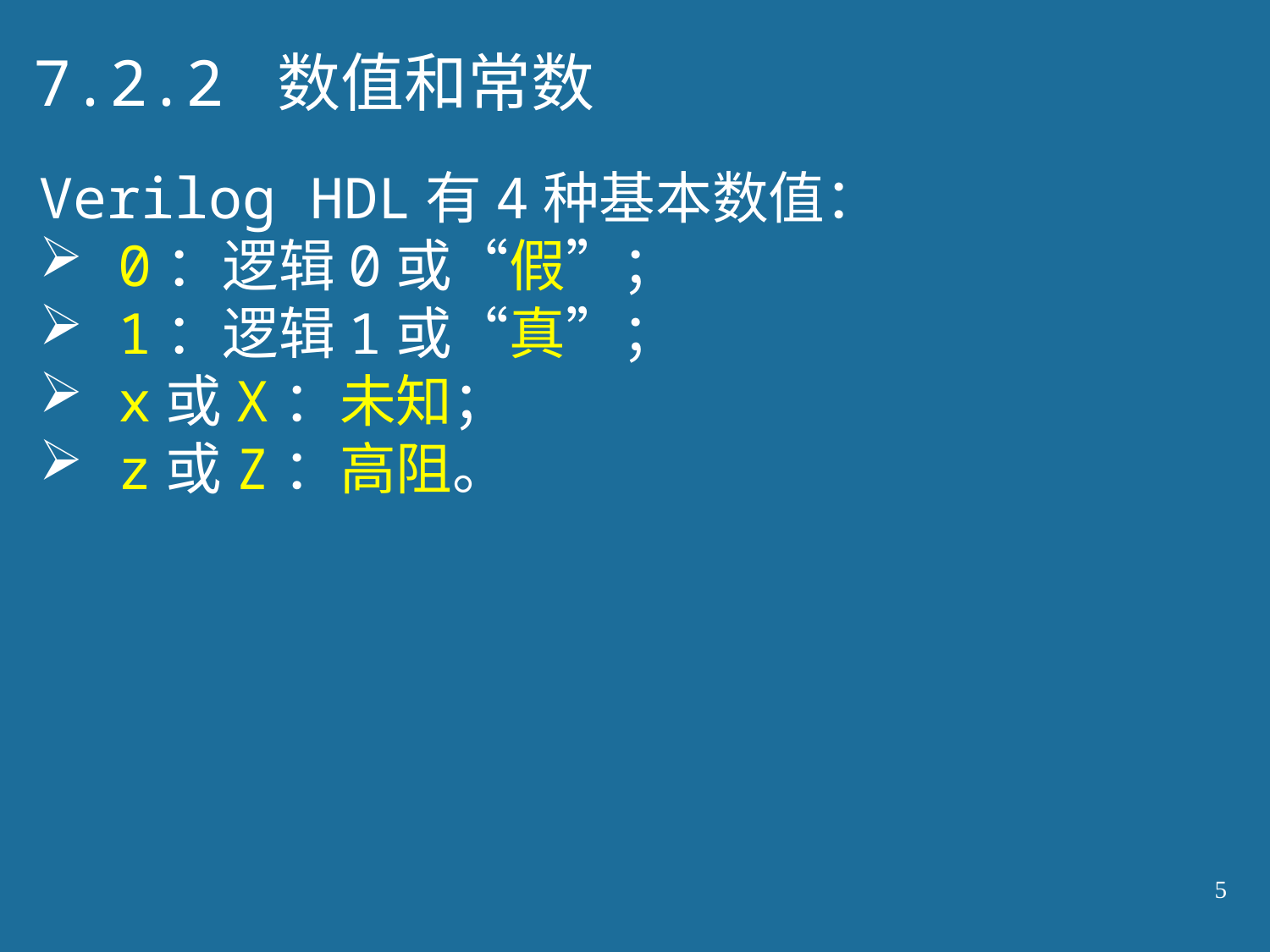

7.2.2 数值和常数
Verilog HDL有4种基本数值：
 0：逻辑0或“假”；
 1：逻辑1或“真”；
 x或X：未知；
 z或Z：高阻。
5